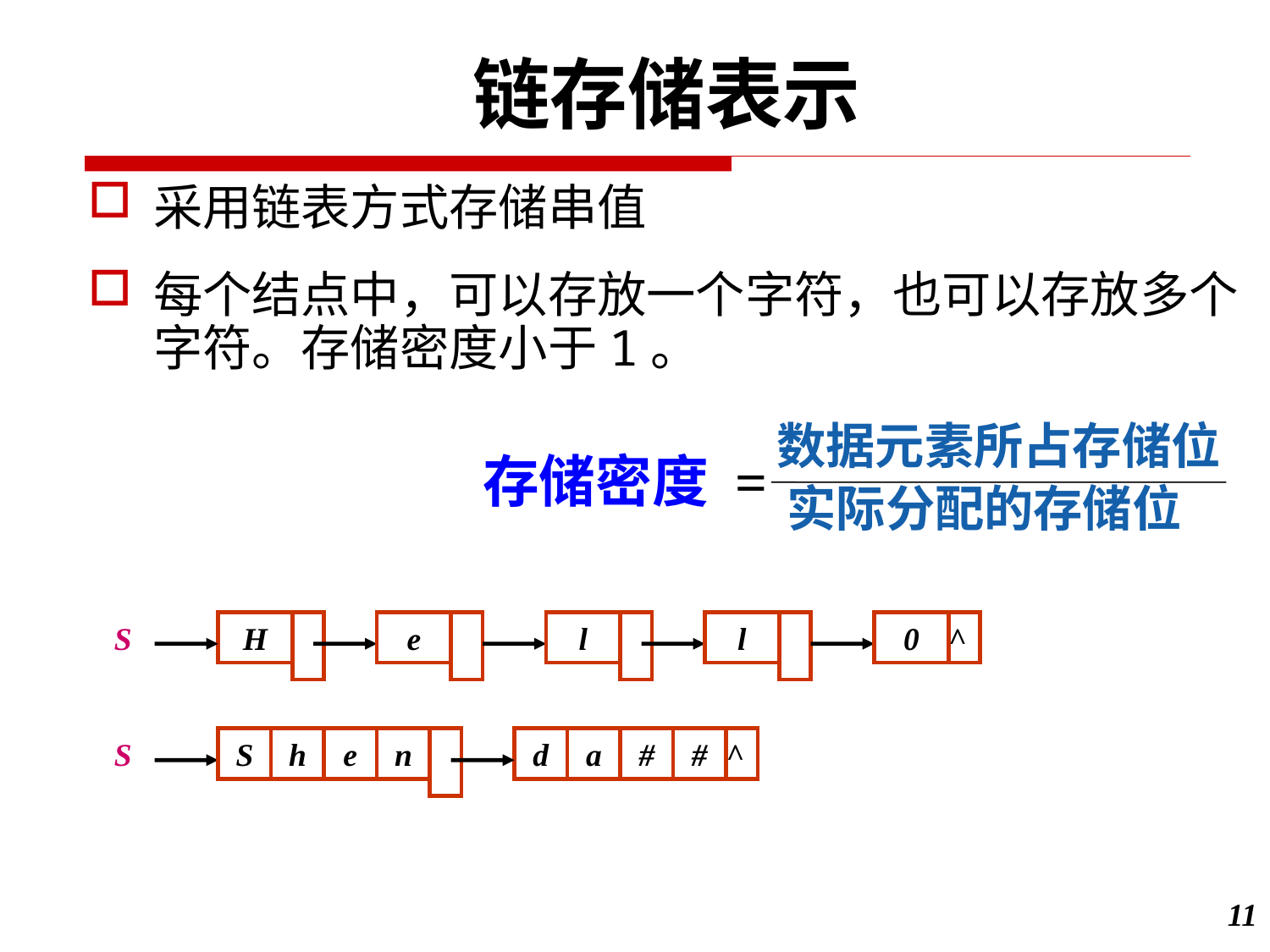

链存储表示
采用链表方式存储串值
每个结点中，可以存放一个字符，也可以存放多个字符。存储密度小于1。
数据元素所占存储位
存储密度 =
实际分配的存储位

S
H

e

l

l

0
^

S
S
h
e
n

d
a
#
#
^

11